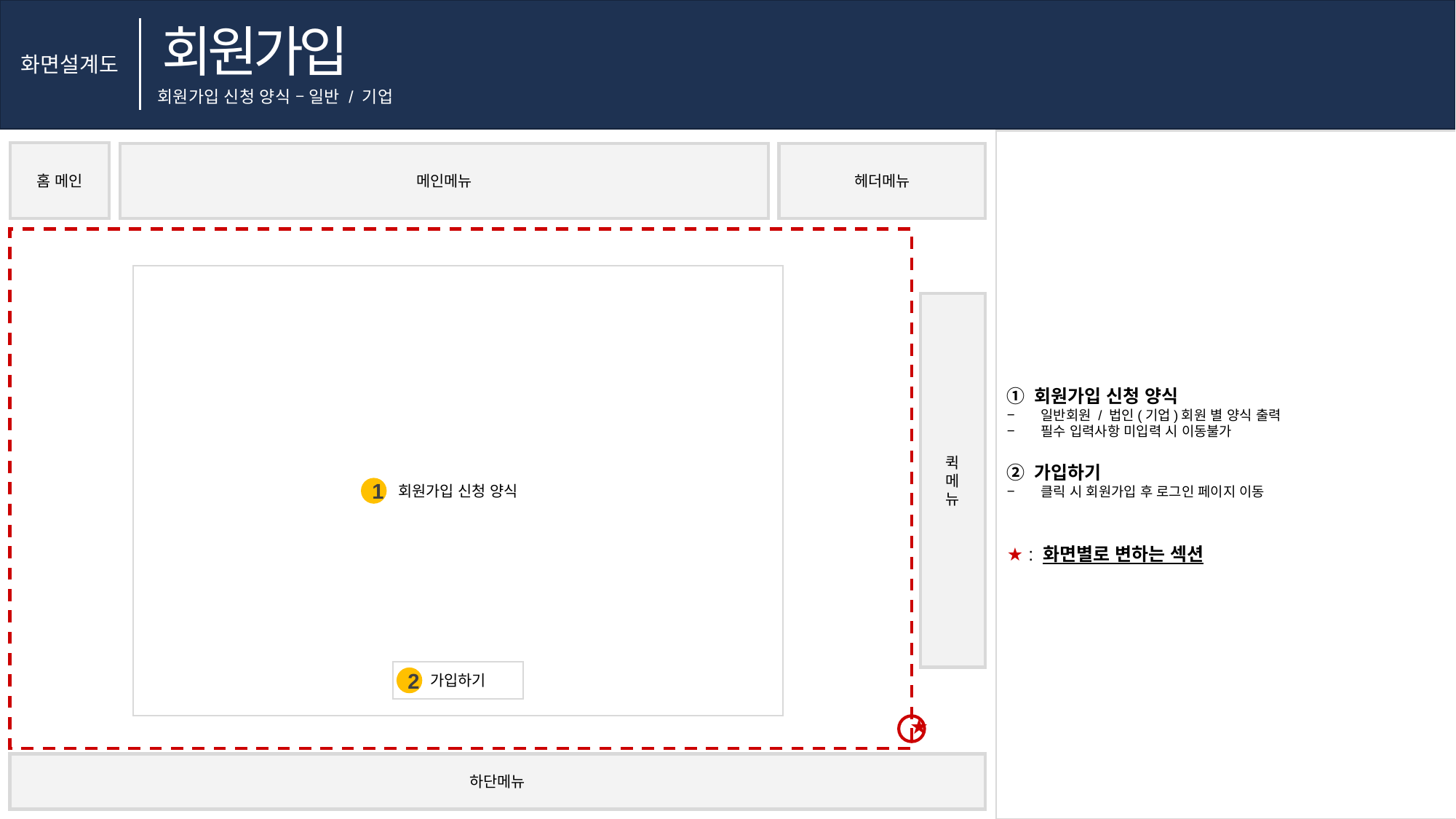

회원가입
화면설계도
회원가입 신청 양식 – 일반 / 기업
① 회원가입 신청 양식
일반회원 / 법인(기업)회원 별 양식 출력
필수 입력사항 미입력 시 이동불가

② 가입하기
클릭 시 회원가입 후 로그인 페이지 이동

★ : 화면별로 변하는 섹션
홈 메인
메인메뉴
헤더메뉴

회원가입 신청 양식
퀵
메
뉴
1
가입하기
2
★

하단메뉴